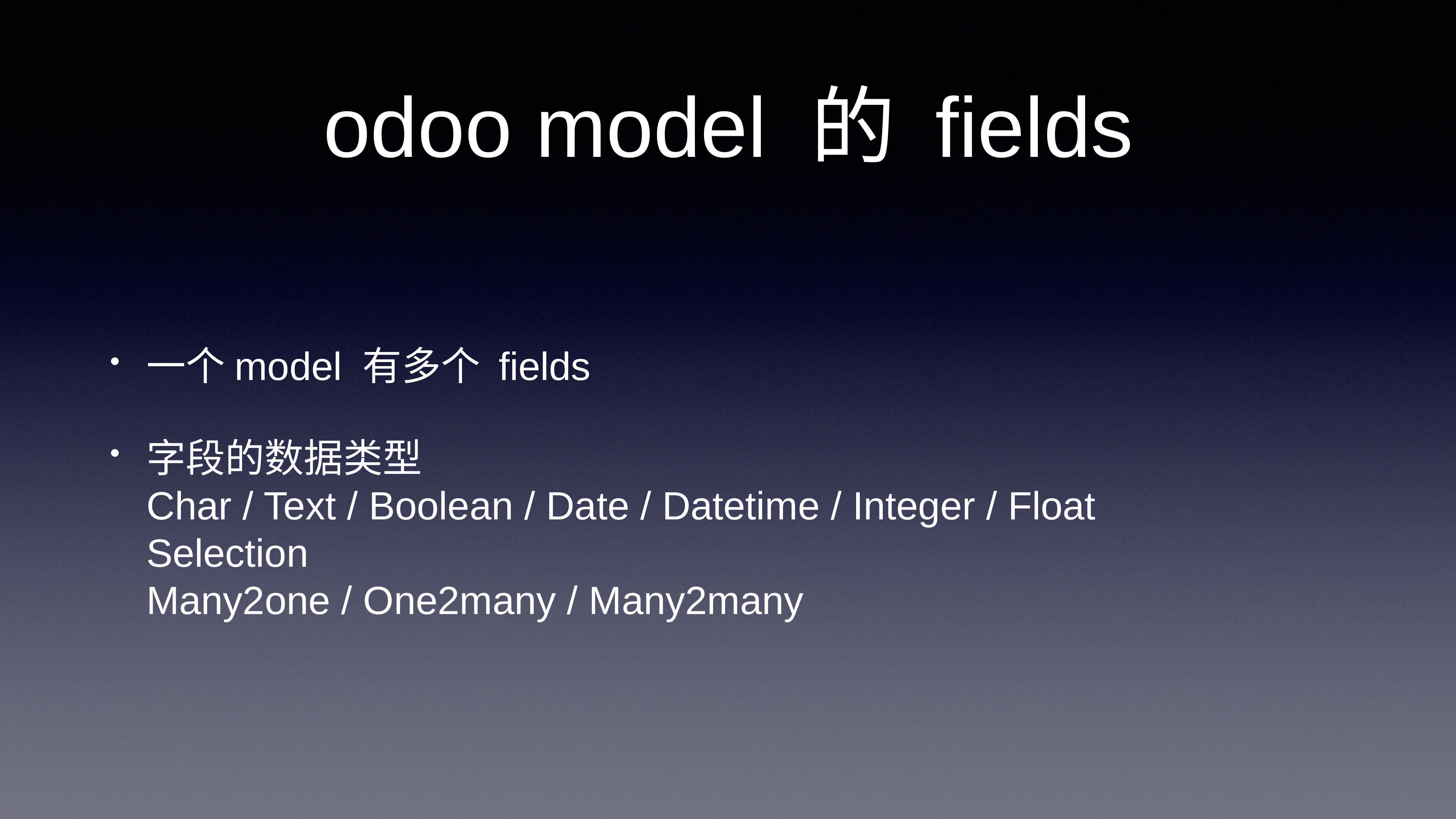

# odoo model 的 fields
一个model 有多个 fields
字段的数据类型
Char / Text / Boolean / Date / Datetime / Integer / Float
Selection
Many2one / One2many / Many2many